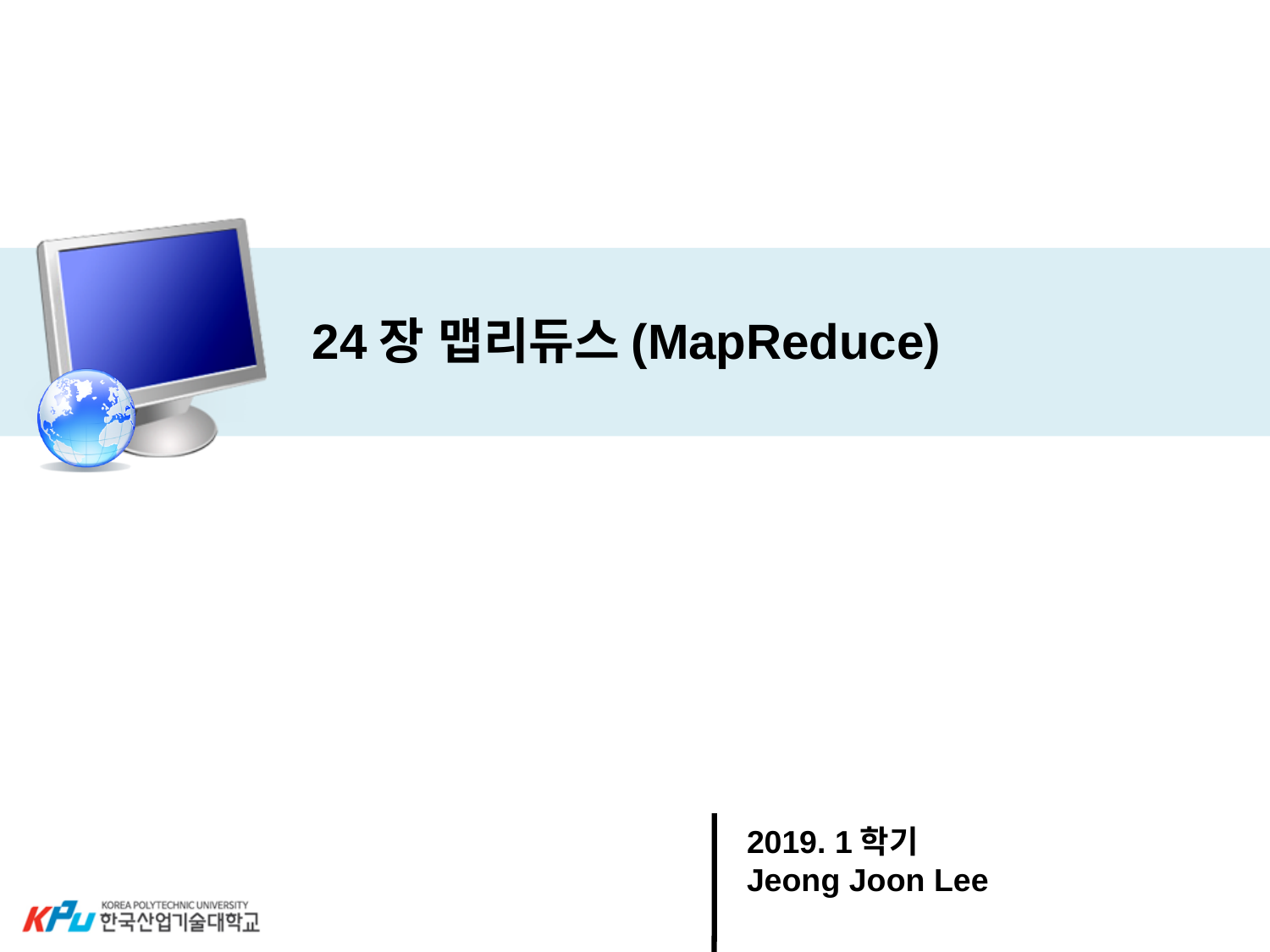

# 24장 맵리듀스(MapReduce)
2019. 1학기
Jeong Joon Lee